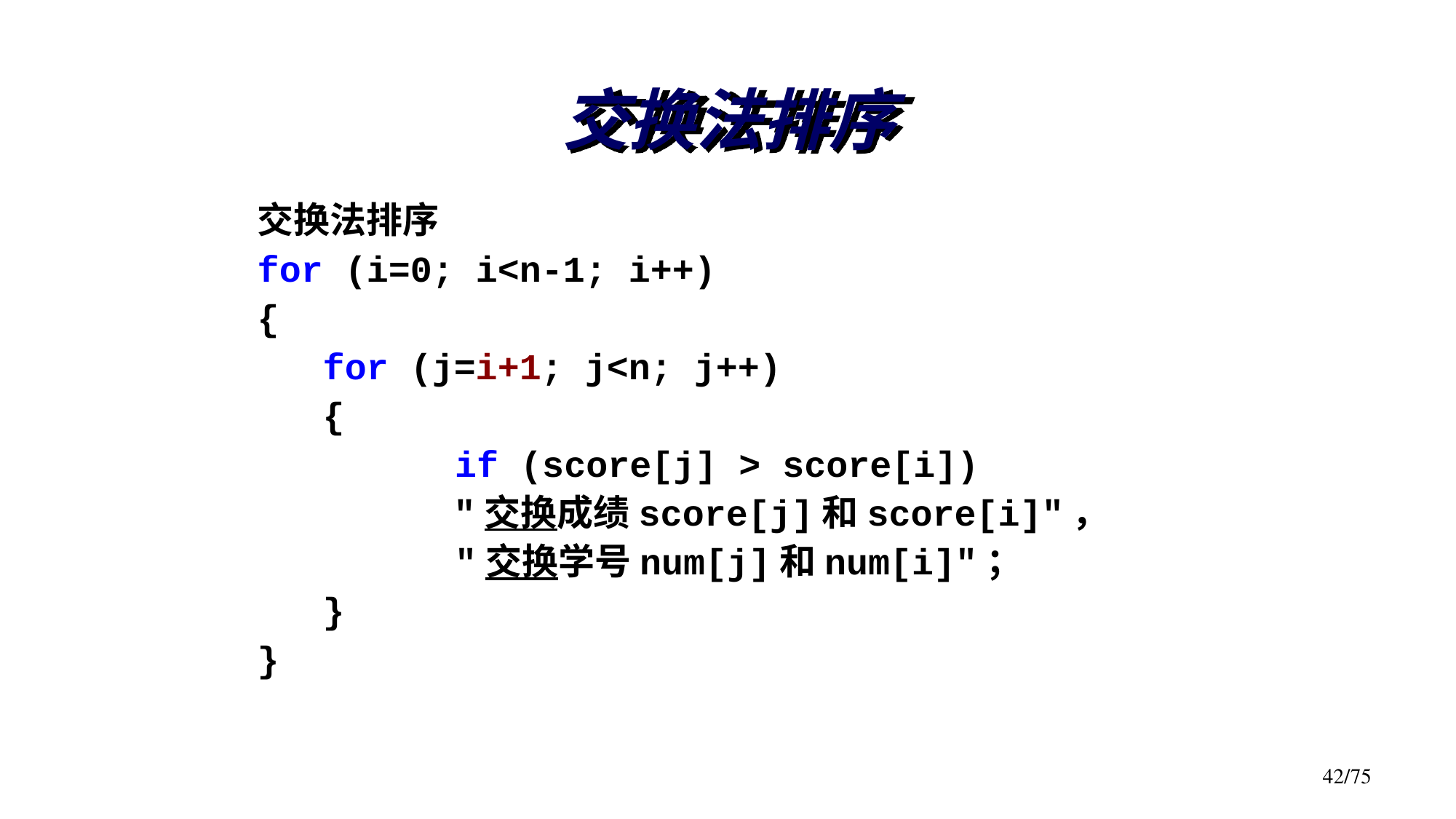

# 交换法排序
交换法排序
for (i=0; i<n-1; i++)
{
   for (j=i+1; j<n; j++)
   {
   	  if (score[j] > score[i])
         "交换成绩score[j]和score[i]"，
	       "交换学号num[j]和num[i]"；
   }
}